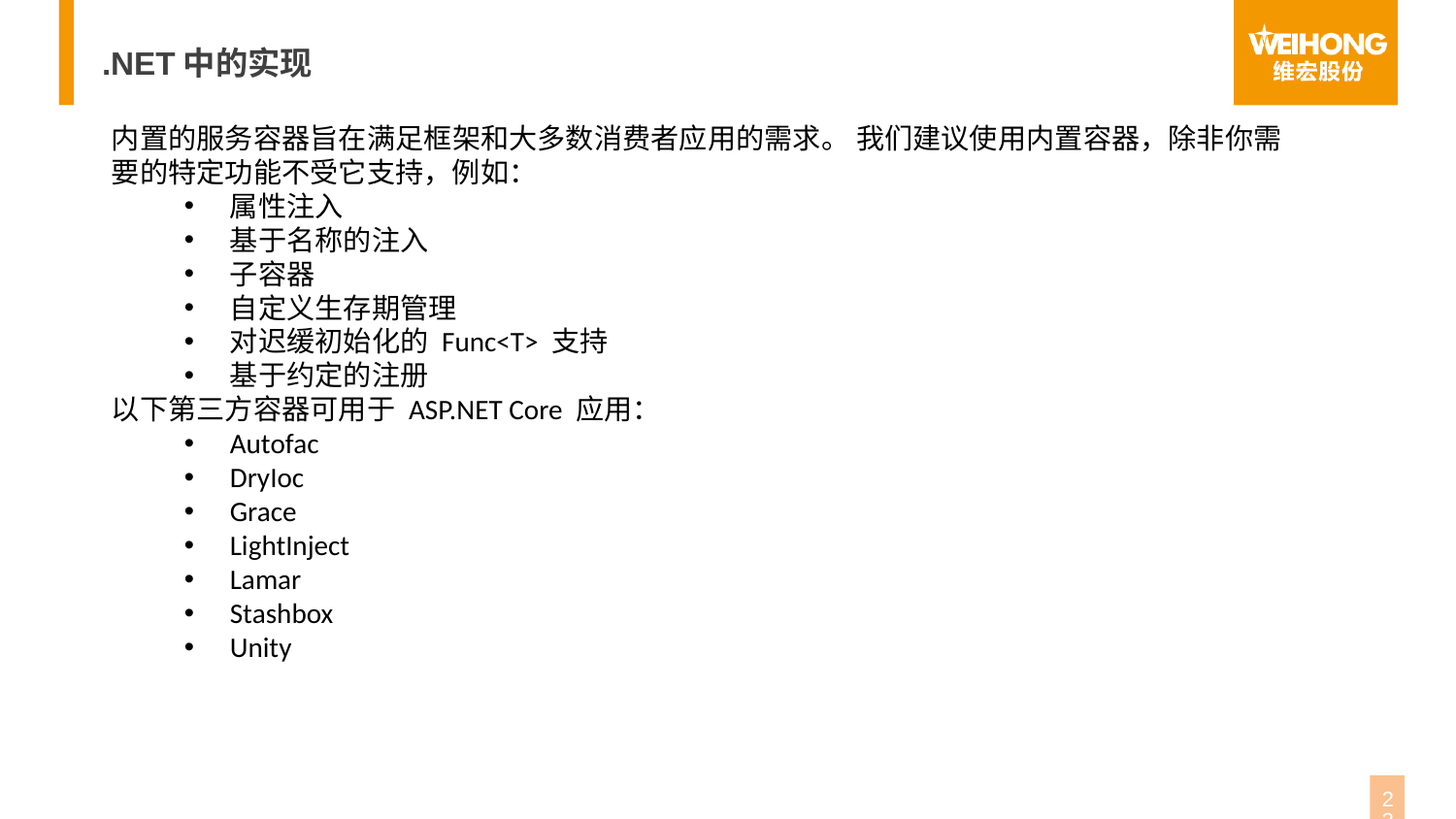

.NET中的实现

内置的服务容器旨在满足框架和大多数消费者应用的需求。 我们建议使用内置容器，除非你需要的特定功能不受它支持，例如：
属性注入
基于名称的注入
子容器
自定义生存期管理
对迟缓初始化的 Func<T> 支持
基于约定的注册
以下第三方容器可用于 ASP.NET Core 应用：
Autofac
DryIoc
Grace
LightInject
Lamar
Stashbox
Unity